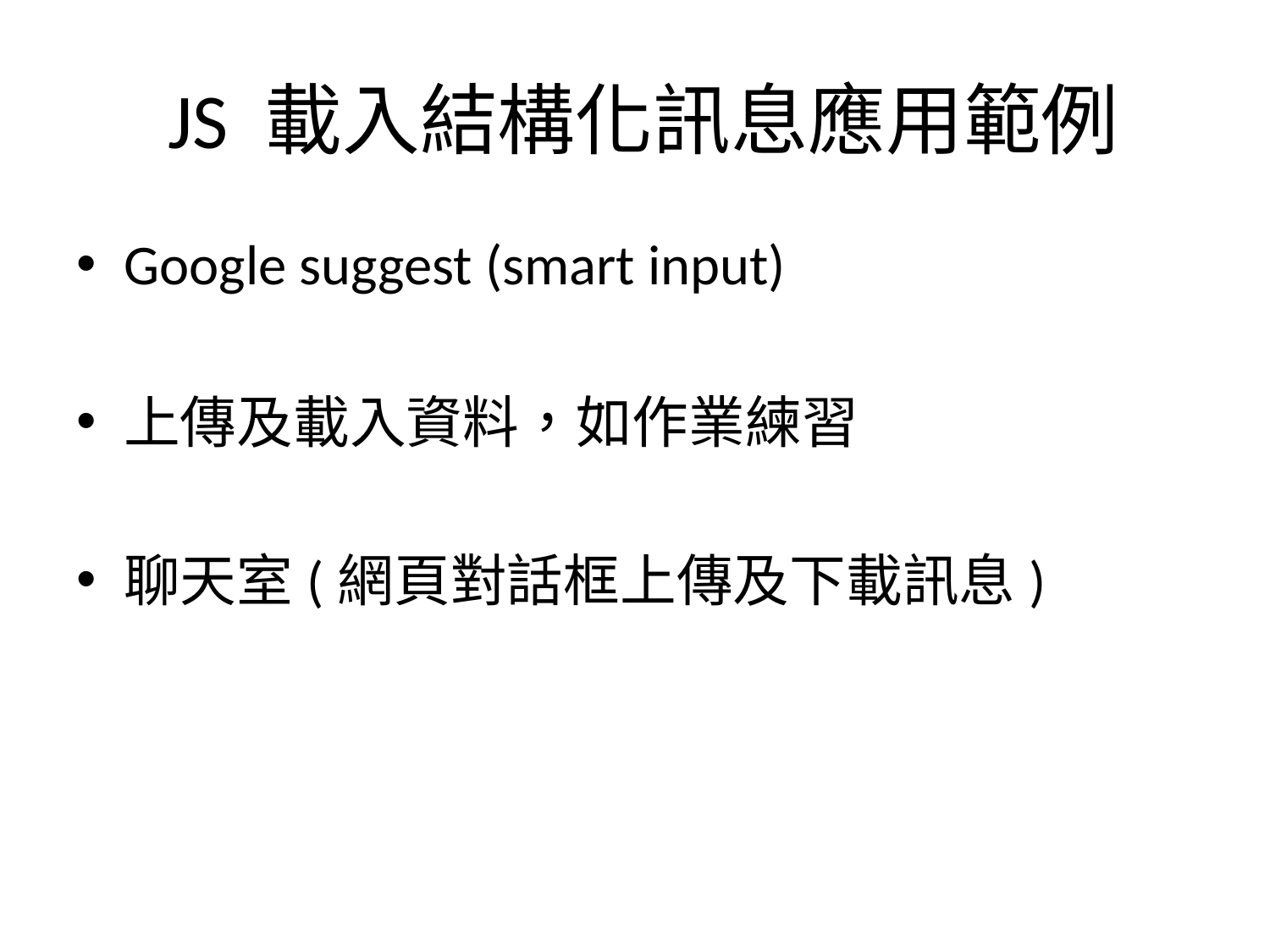

# JS 載入結構化訊息應用範例
Google suggest (smart input)

上傳及載入資料，如作業練習

聊天室(網頁對話框上傳及下載訊息)